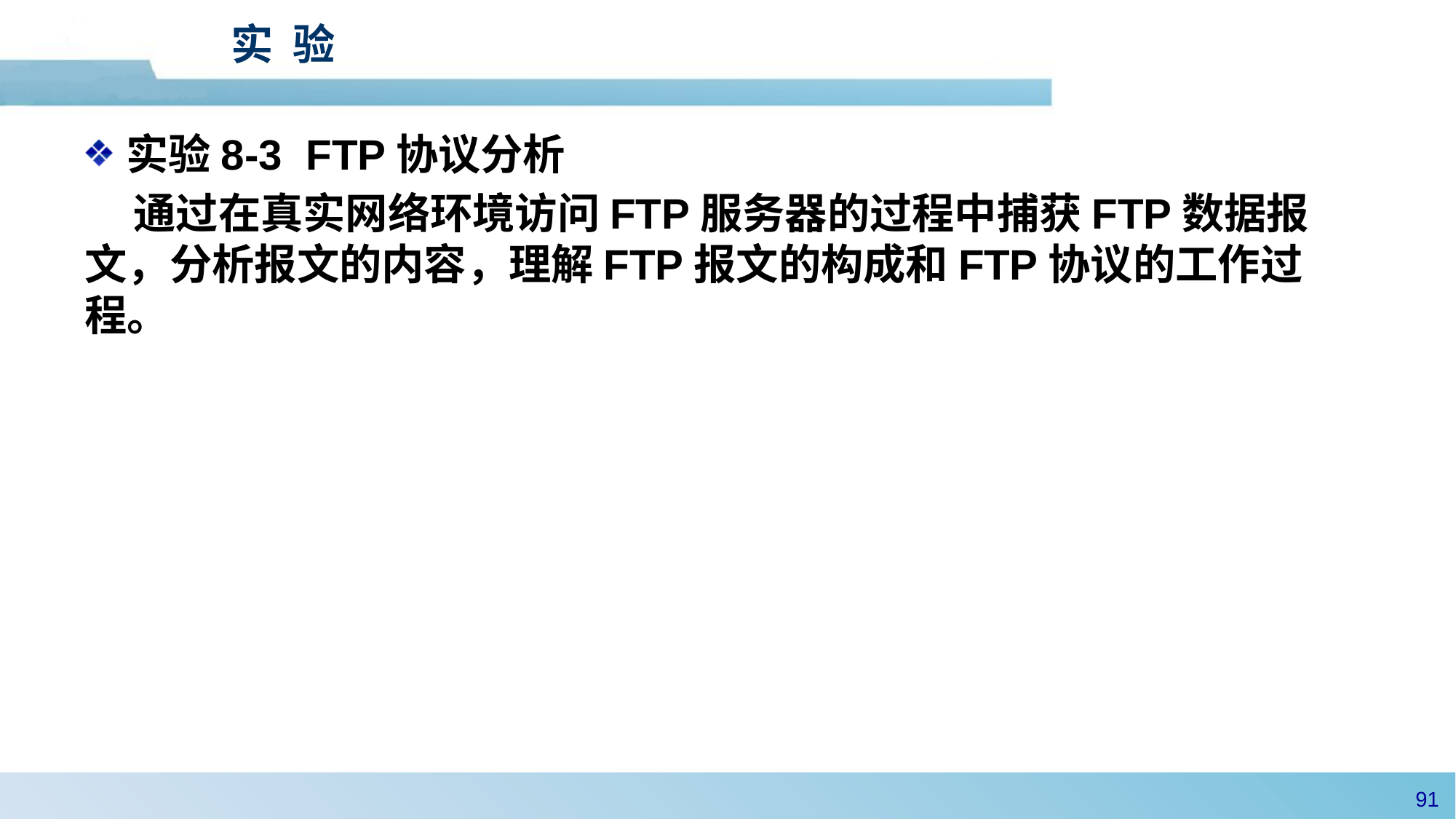

# 实  验
实验8-3  FTP协议分析
    通过在真实网络环境访问FTP服务器的过程中捕获FTP数据报文，分析报文的内容，理解FTP报文的构成和FTP协议的工作过程。

91